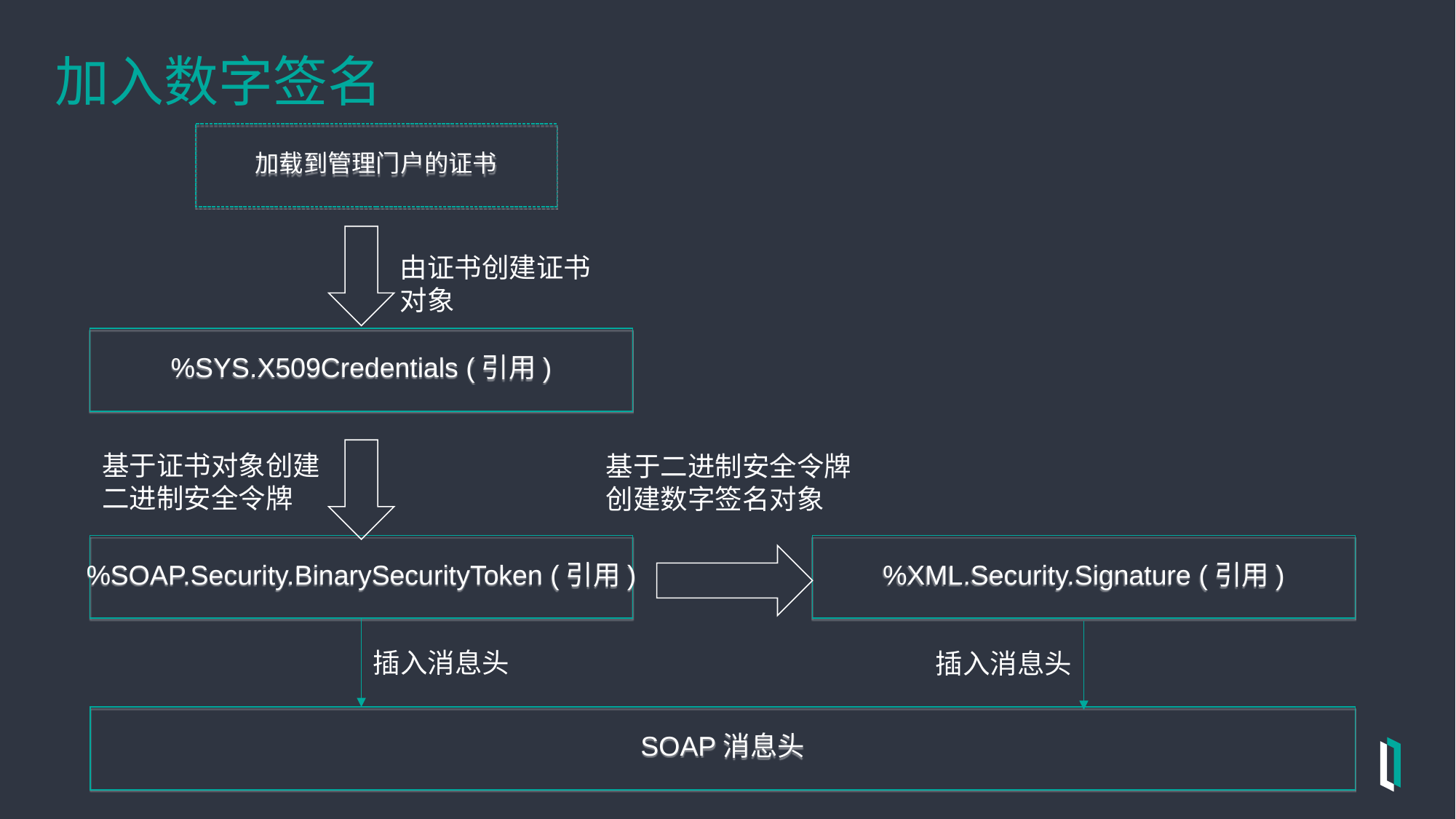

# 加入数字签名
加载到管理门户的证书

由证书创建证书
对象
%SYS.X509Credentials (引用)

基于证书对象创建
二进制安全令牌
基于二进制安全令牌
创建数字签名对象

%SOAP.Security.BinarySecurityToken (引用)
%XML.Security.Signature (引用)
插入消息头
插入消息头
SOAP消息头